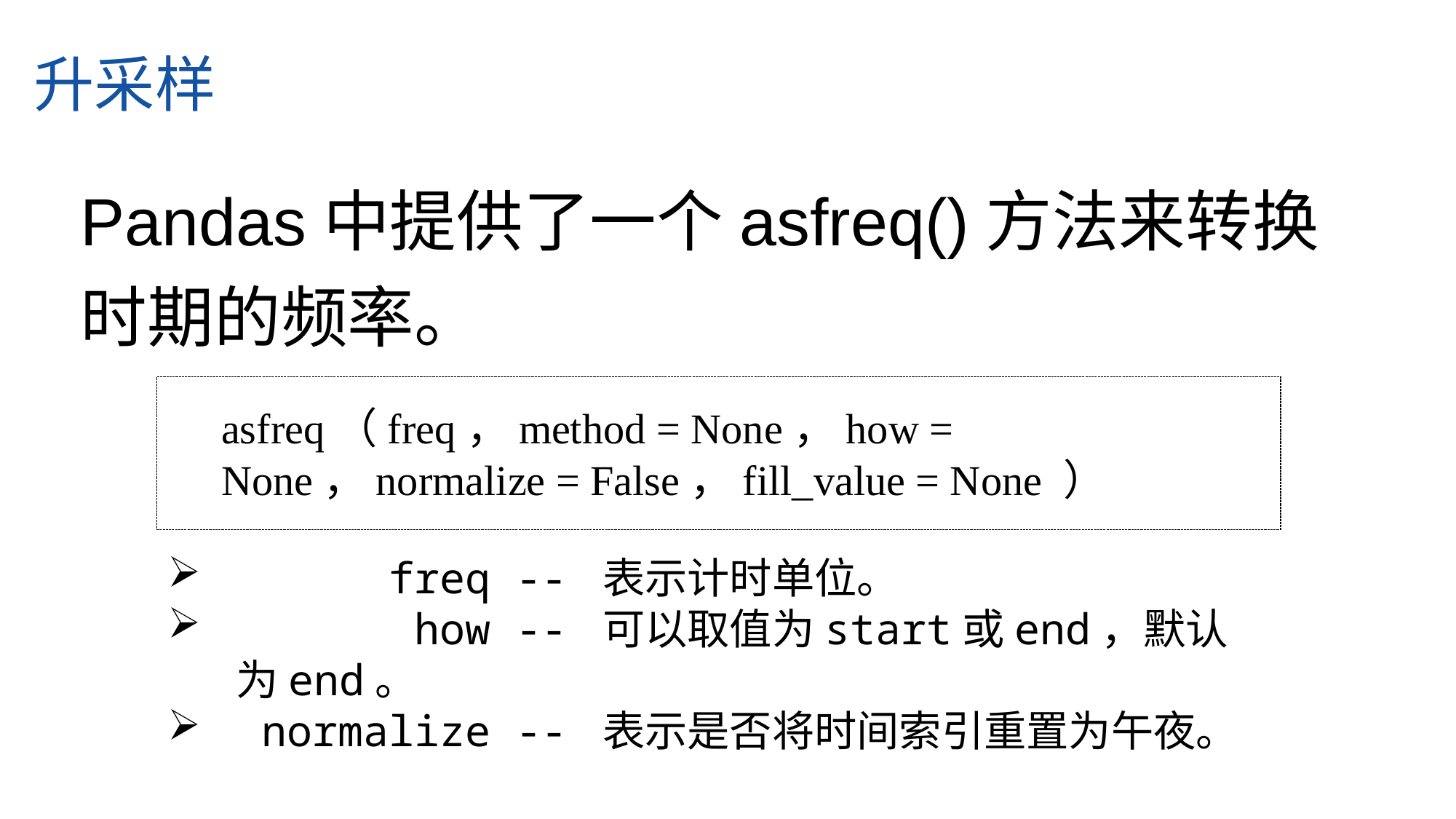

升采样
Pandas中提供了一个asfreq()方法来转换时期的频率。

asfreq（freq，method = None，how = None，normalize = False，fill_value = None ）
      freq -- 表示计时单位。
       how -- 可以取值为start或end，默认为end。
 normalize -- 表示是否将时间索引重置为午夜。